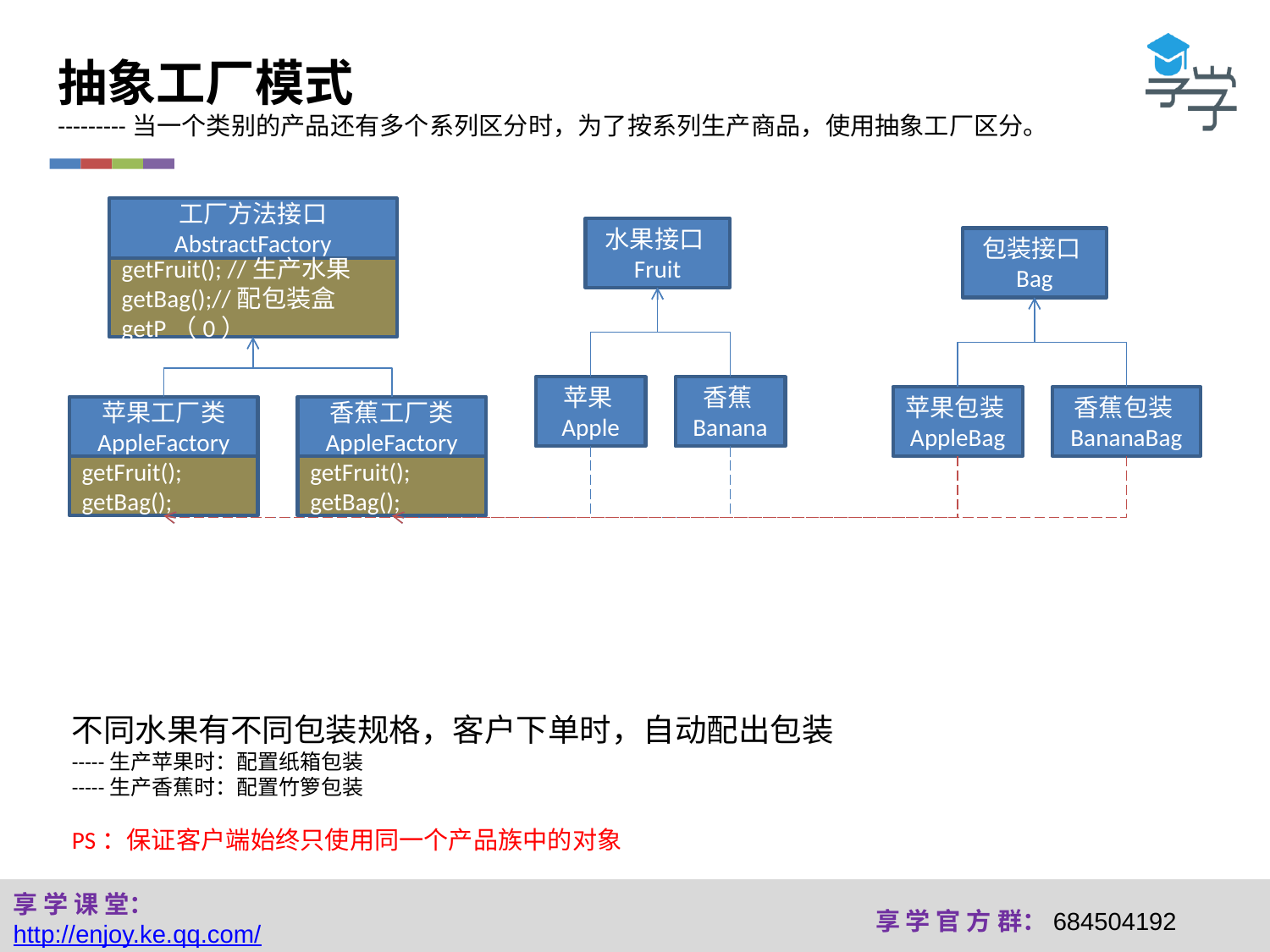

抽象工厂模式
---------当一个类别的产品还有多个系列区分时，为了按系列生产商品，使用抽象工厂区分。

工厂方法接口
AbstractFactory
水果接口Fruit
包装接口Bag
getFruit(); //生产水果
getBag();//配包装盒
getP（0）
苹果Apple
香蕉Banana
苹果包装AppleBag
香蕉包装BananaBag
苹果工厂类
AppleFactory
香蕉工厂类
AppleFactory
getFruit();
getBag();
getFruit();
getBag();
不同水果有不同包装规格，客户下单时，自动配出包装
-----生产苹果时：配置纸箱包装
-----生产香蕉时：配置竹箩包装

PS：保证客户端始终只使用同一个产品族中的对象